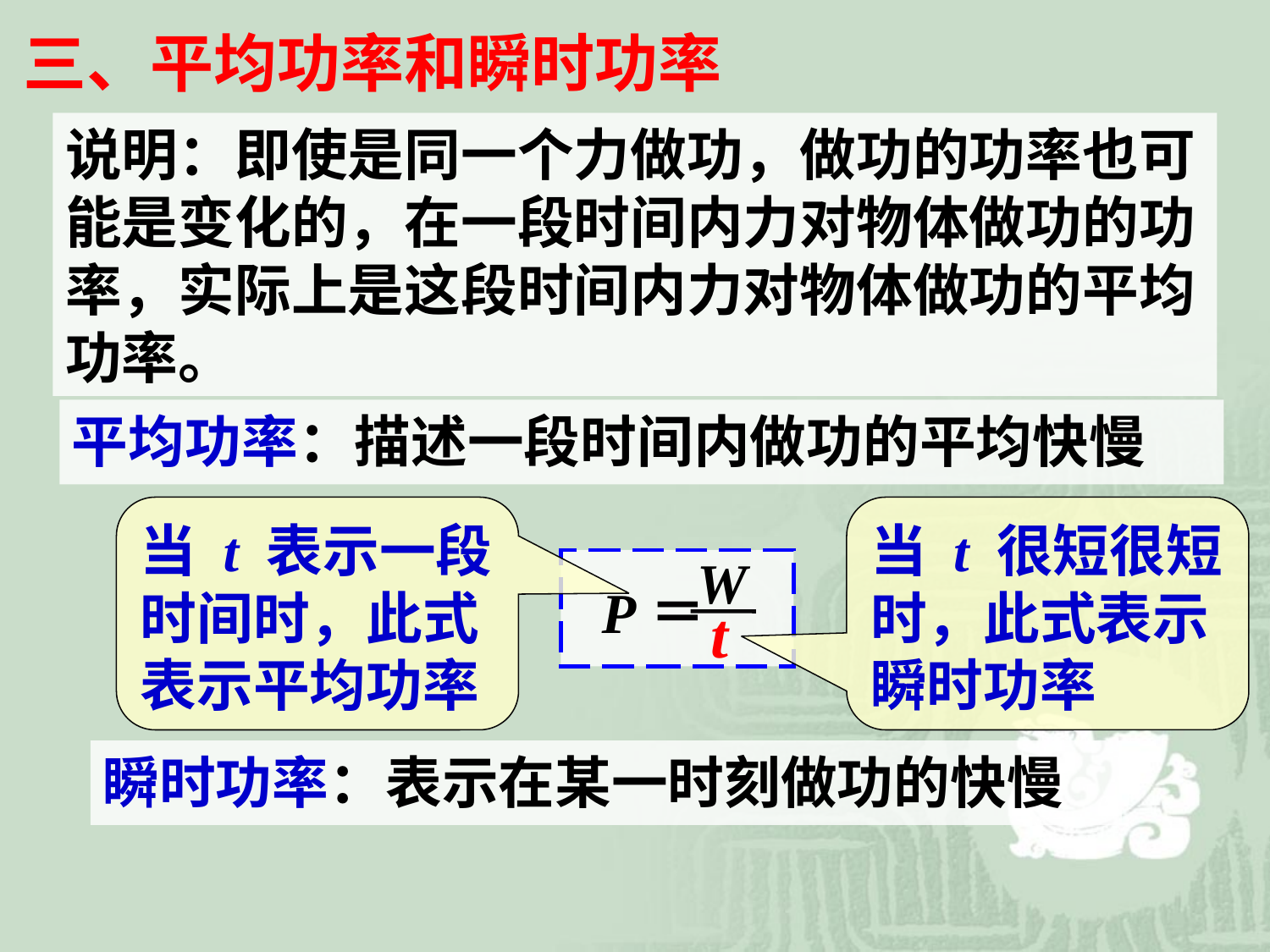

三、平均功率和瞬时功率
说明：即使是同一个力做功，做功的功率也可能是变化的，在一段时间内力对物体做功的功率，实际上是这段时间内力对物体做功的平均功率。
平均功率：描述一段时间内做功的平均快慢
当 t 表示一段时间时，此式表示平均功率
当 t 很短很短时，此式表示瞬时功率
W
t

P＝

瞬时功率：表示在某一时刻做功的快慢